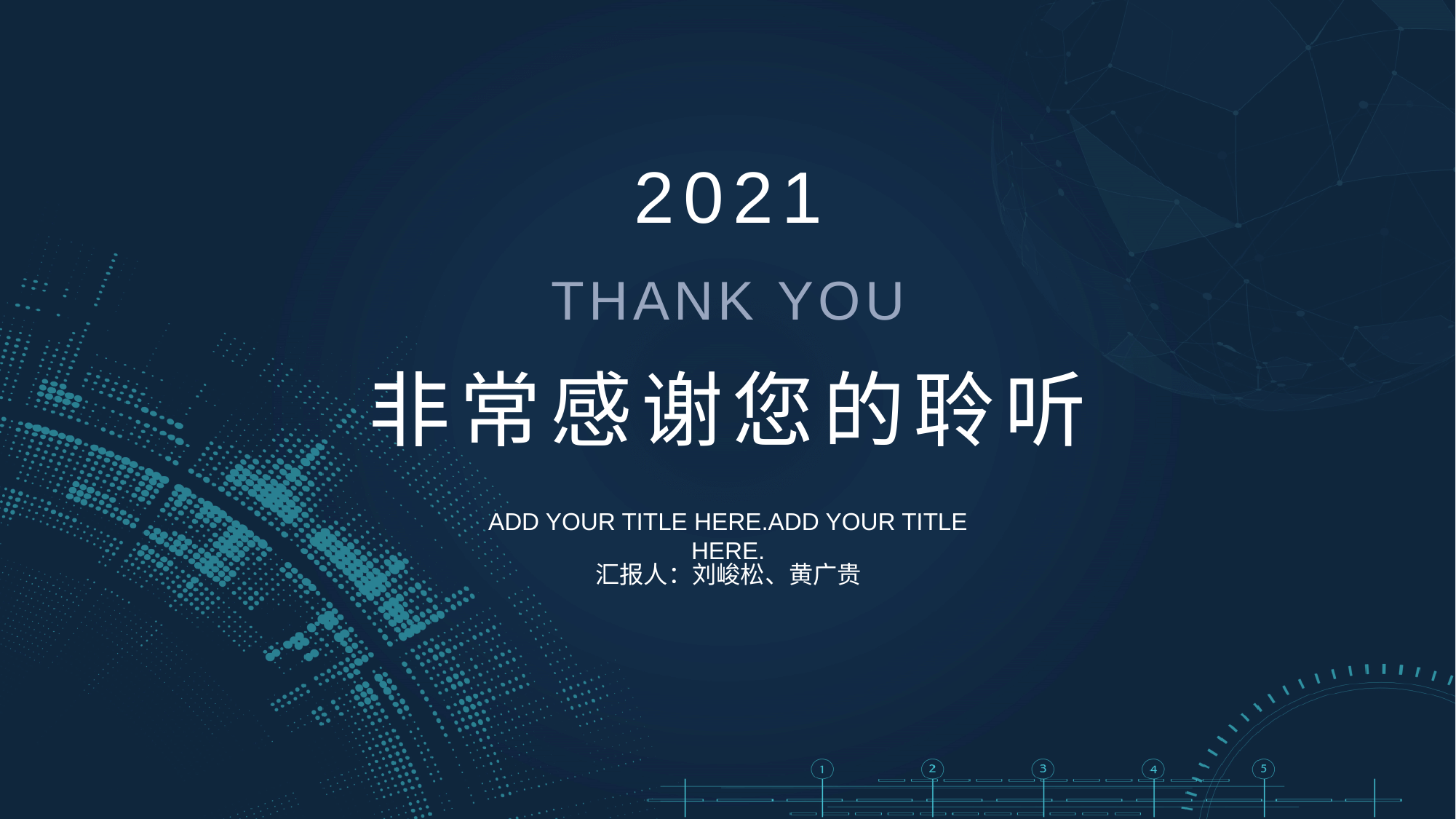

2021
THANK YOU
非常感谢您的聆听
ADD YOUR TITLE HERE.ADD YOUR TITLE HERE.
汇报人：刘峻松、黄广贵